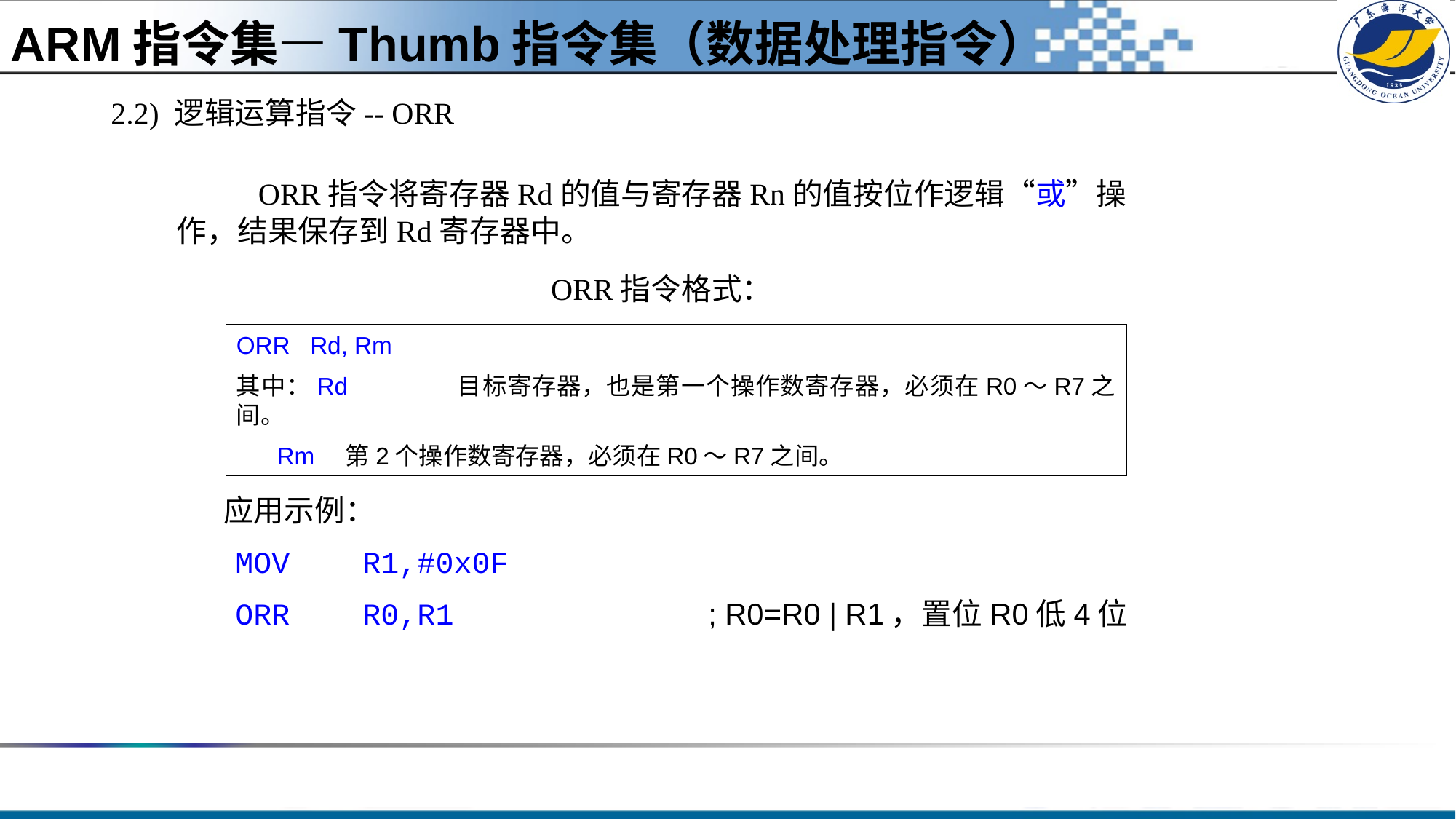

ARM指令集—Thumb指令集（数据处理指令）
2.2) 逻辑运算指令-- ORR
        ORR指令将寄存器Rd的值与寄存器Rn的值按位作逻辑“或”操作，结果保存到Rd寄存器中。
ORR指令格式：
ORR   Rd, Rm
其中：Rd	目标寄存器，也是第一个操作数寄存器，必须在R0～R7之间。
      Rm	第2个操作数寄存器，必须在R0～R7之间。
        应用示例：
    MOV    R1,#0x0F
    ORR    R0,R1			; R0=R0 | R1，置位R0低4位
146